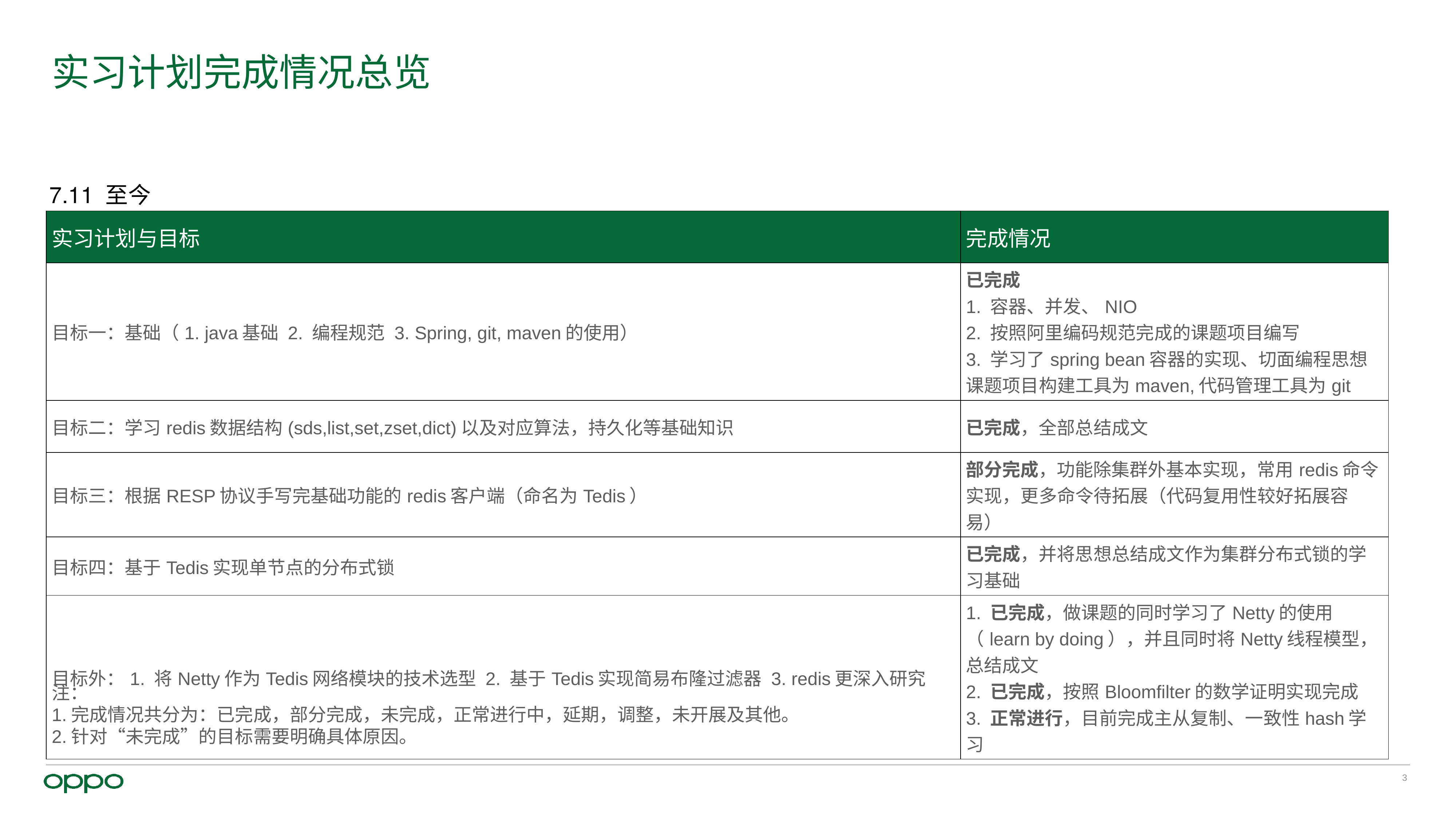

# 实习计划完成情况总览
7.11 至今
| 实习计划与目标 | 完成情况 |
| --- | --- |
| 目标一：基础（1. java基础 2. 编程规范 3. Spring, git, maven的使用） | 已完成 1. 容器、并发、NIO 2. 按照阿里编码规范完成的课题项目编写 3. 学习了spring bean容器的实现、切面编程思想 课题项目构建工具为maven,代码管理工具为git |
| 目标二：学习redis数据结构(sds,list,set,zset,dict)以及对应算法，持久化等基础知识 | 已完成，全部总结成文 |
| 目标三：根据RESP协议手写完基础功能的redis客户端（命名为Tedis） | 部分完成，功能除集群外基本实现，常用redis命令实现，更多命令待拓展（代码复用性较好拓展容易） |
| 目标四：基于Tedis实现单节点的分布式锁 | 已完成，并将思想总结成文作为集群分布式锁的学习基础 |
| 目标外：1. 将Netty作为Tedis网络模块的技术选型 2. 基于Tedis实现简易布隆过滤器 3. redis更深入研究 | 1. 已完成，做课题的同时学习了Netty的使用（learn by doing），并且同时将Netty线程模型，总结成文 2. 已完成，按照Bloomfilter的数学证明实现完成 3. 正常进行，目前完成主从复制、一致性hash学习 |
注：
1.完成情况共分为：已完成，部分完成，未完成，正常进行中，延期，调整，未开展及其他。
2.针对“未完成”的目标需要明确具体原因。